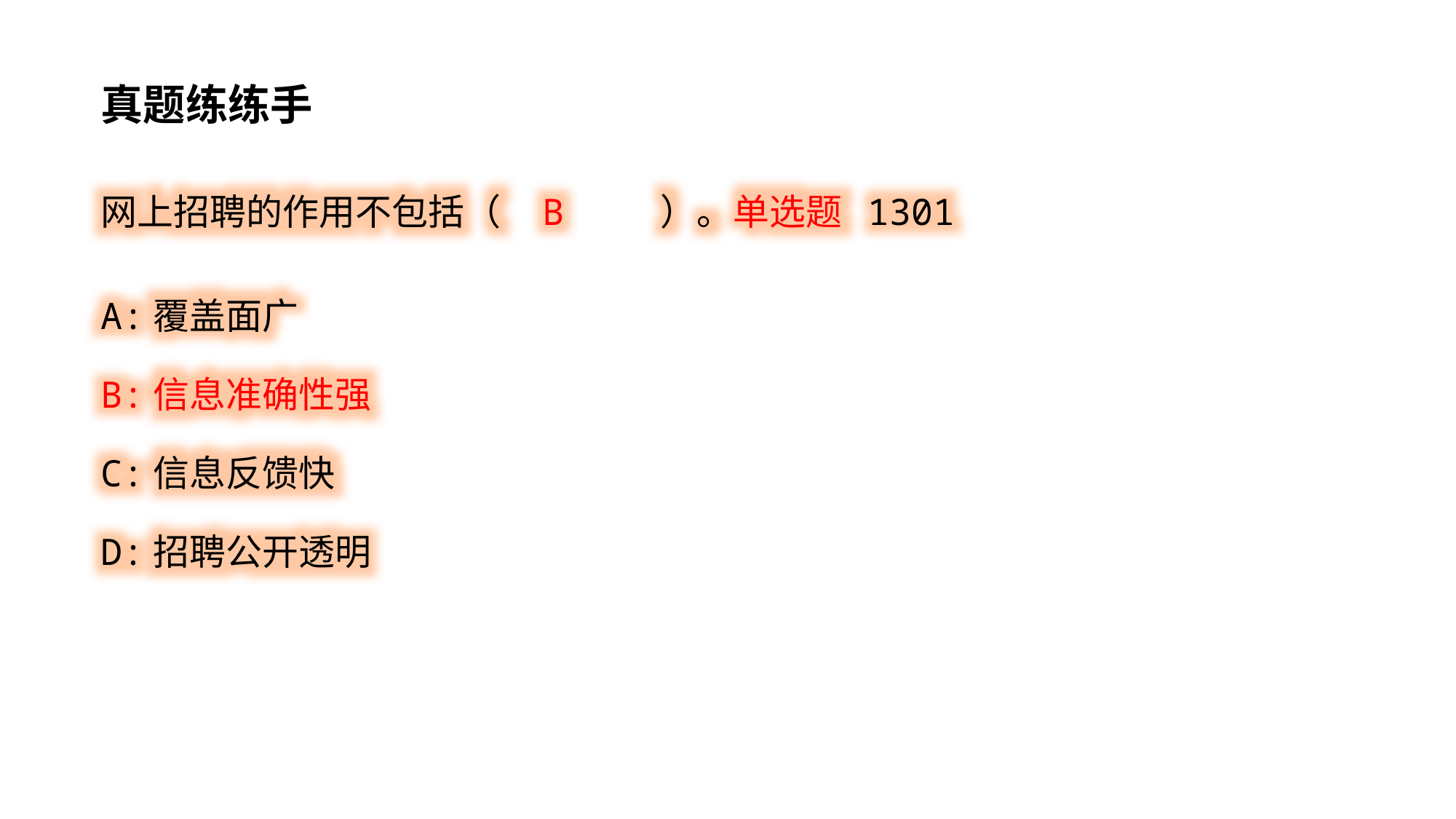

真题练练手
网上招聘的作用不包括（    B    ）。单选题  1301

A:覆盖面广

B:信息准确性强

C:信息反馈快

D:招聘公开透明